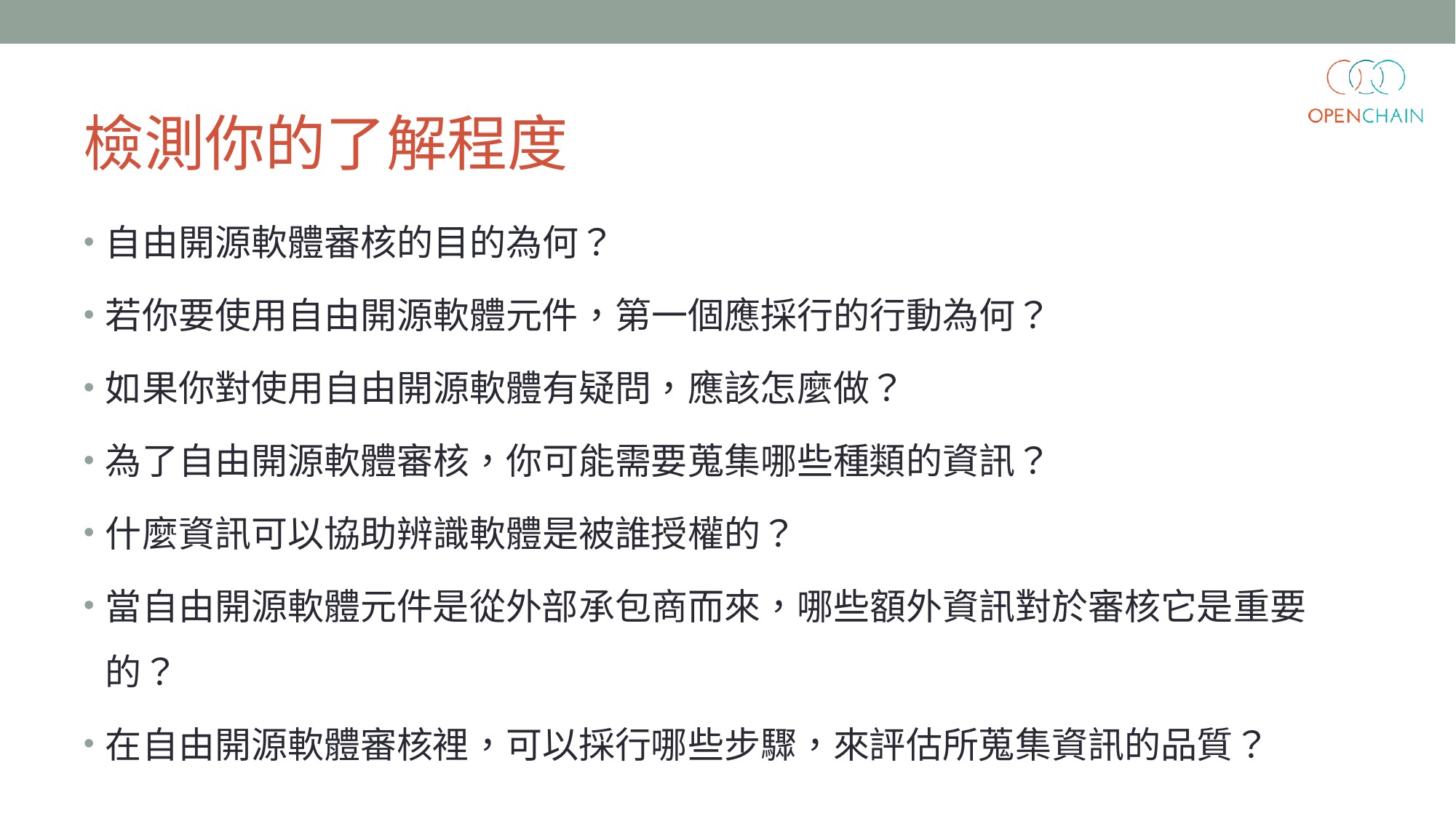

# 檢測你的了解程度
自由開源軟體審核的目的為何？
若你要使用自由開源軟體元件，第一個應採行的行動為何？
如果你對使用自由開源軟體有疑問，應該怎麼做？
為了自由開源軟體審核，你可能需要蒐集哪些種類的資訊？
什麼資訊可以協助辨識軟體是被誰授權的？
當自由開源軟體元件是從外部承包商而來，哪些額外資訊對於審核它是重要的？
在自由開源軟體審核裡，可以採行哪些步驟，來評估所蒐集資訊的品質？